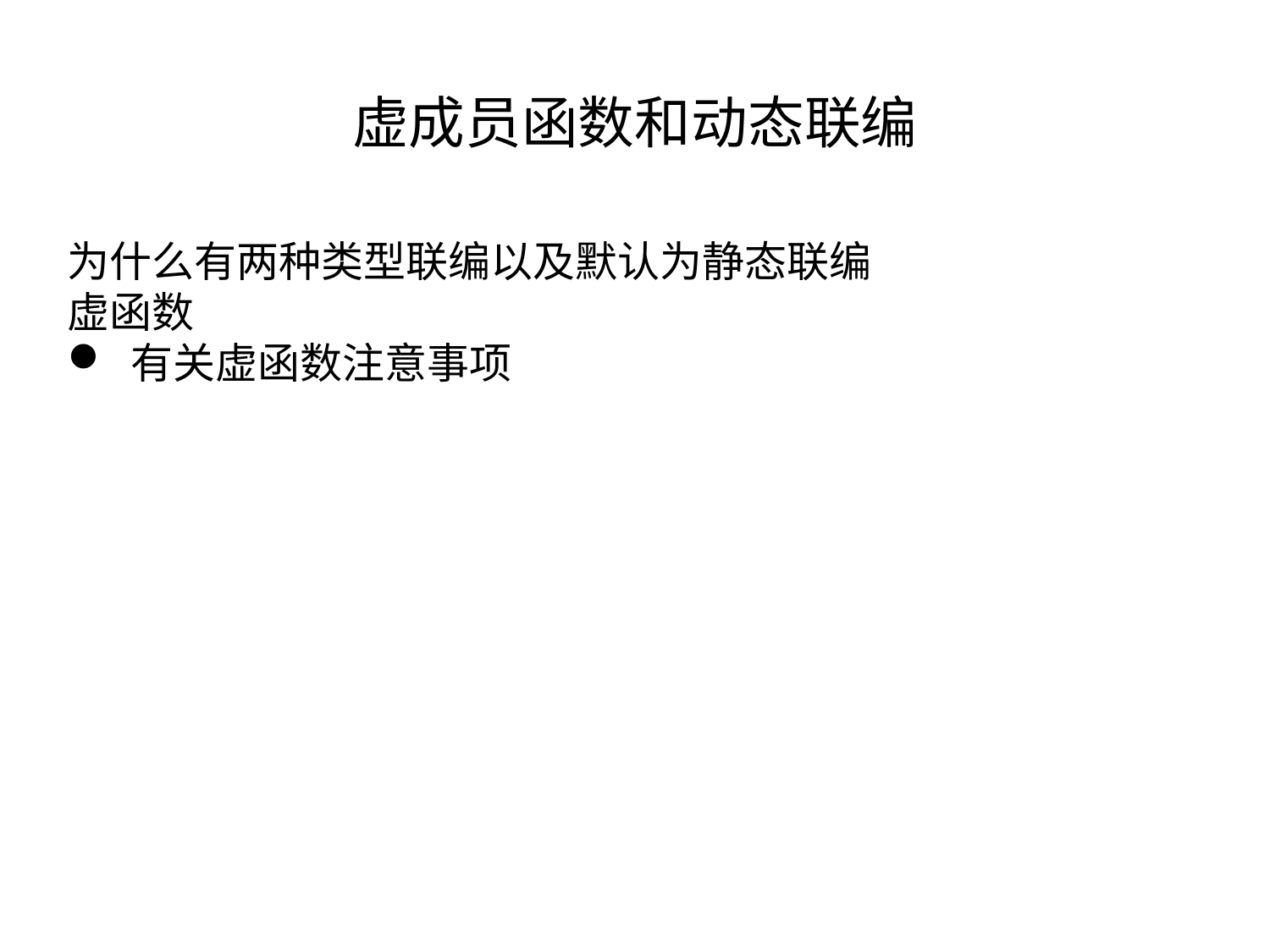

虚成员函数和动态联编
为什么有两种类型联编以及默认为静态联编
虚函数
有关虚函数注意事项